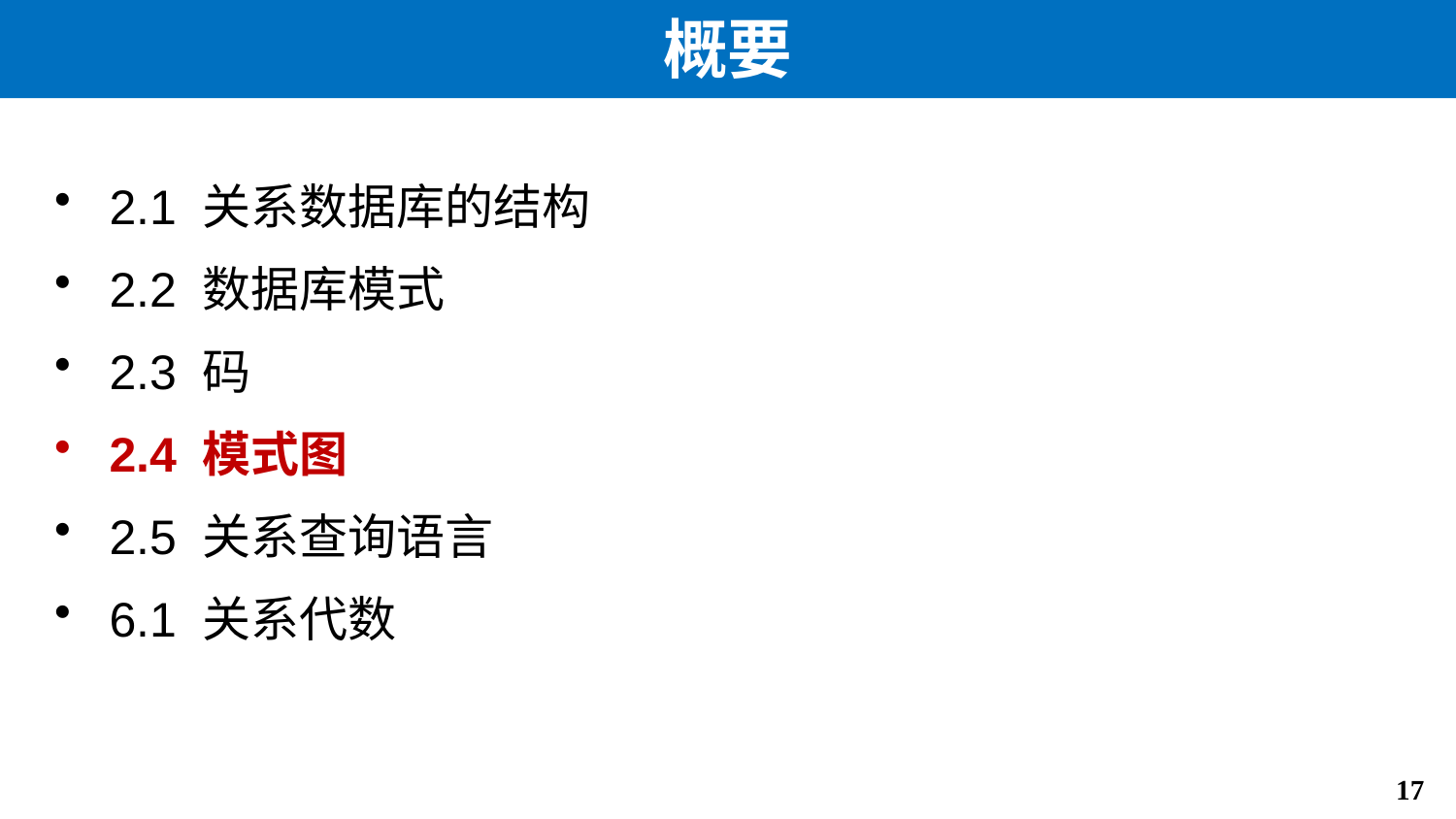

# 概要
2.1 关系数据库的结构
2.2 数据库模式
2.3 码
2.4 模式图
2.5 关系查询语言
6.1 关系代数